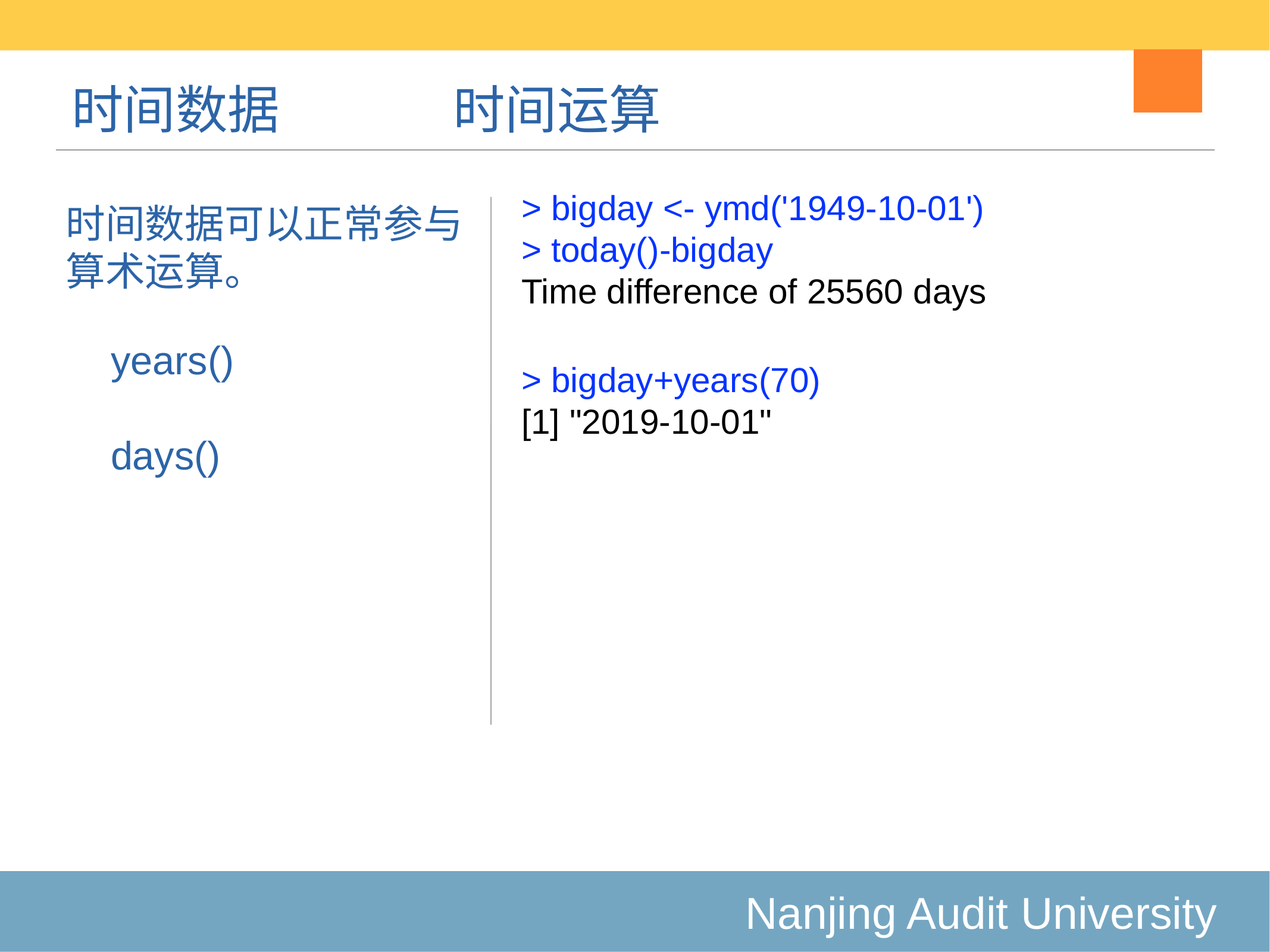

# 时间数据
时间运算
> bigday <- ymd('1949-10-01')
> today()-bigday
Time difference of 25560 days
时间数据可以正常参与算术运算。

years()
months()
days()
> bigday+years(70)
[1] "2019-10-01"